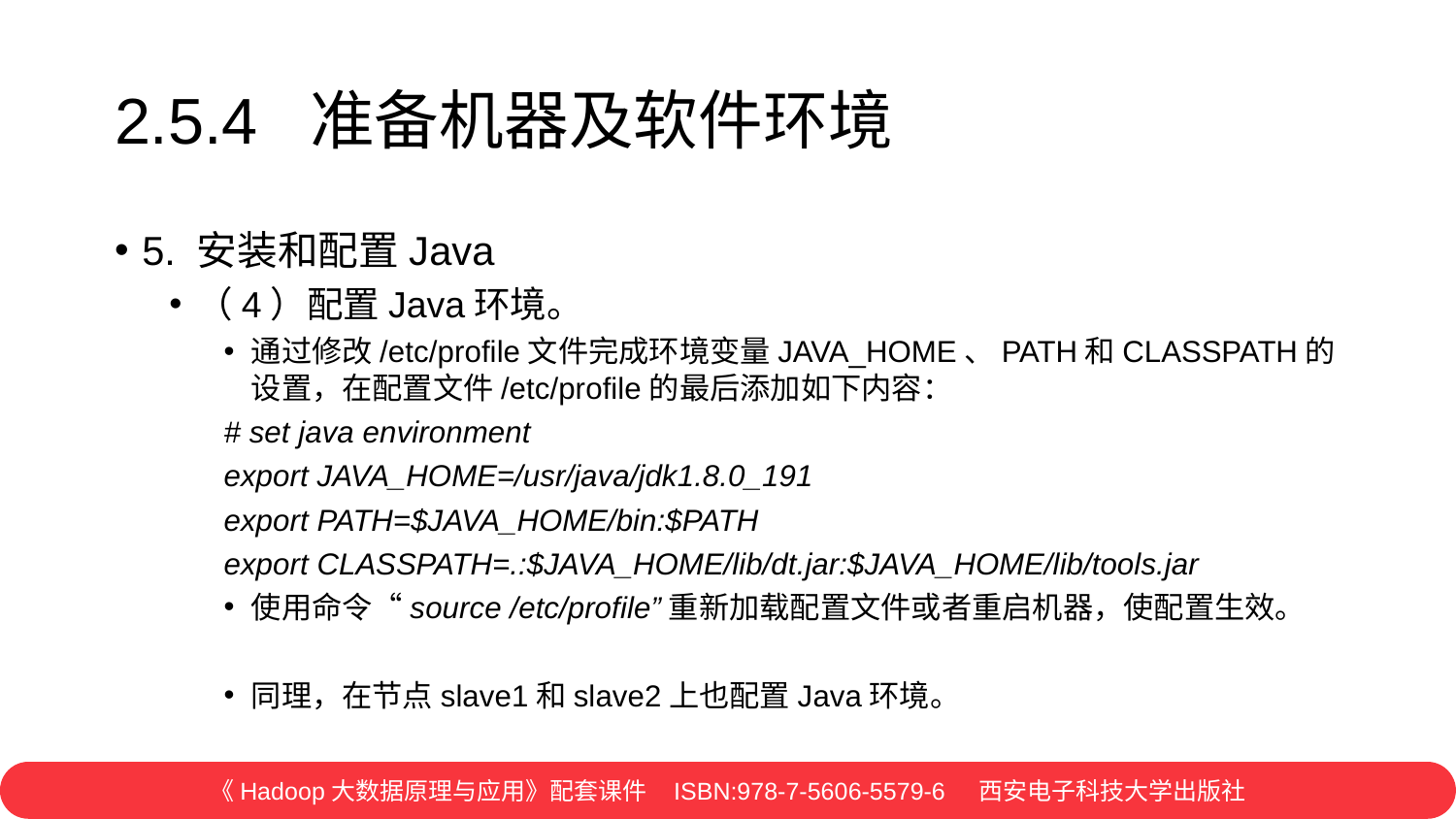

# 2.5.4  准备机器及软件环境
5. 安装和配置Java
（4）配置Java环境。
通过修改/etc/profile文件完成环境变量JAVA_HOME、PATH和CLASSPATH的设置，在配置文件/etc/profile的最后添加如下内容：
# set java environment
export JAVA_HOME=/usr/java/jdk1.8.0_191
export PATH=$JAVA_HOME/bin:$PATH
export CLASSPATH=.:$JAVA_HOME/lib/dt.jar:$JAVA_HOME/lib/tools.jar
使用命令“source /etc/profile”重新加载配置文件或者重启机器，使配置生效。

同理，在节点slave1和slave2上也配置Java环境。